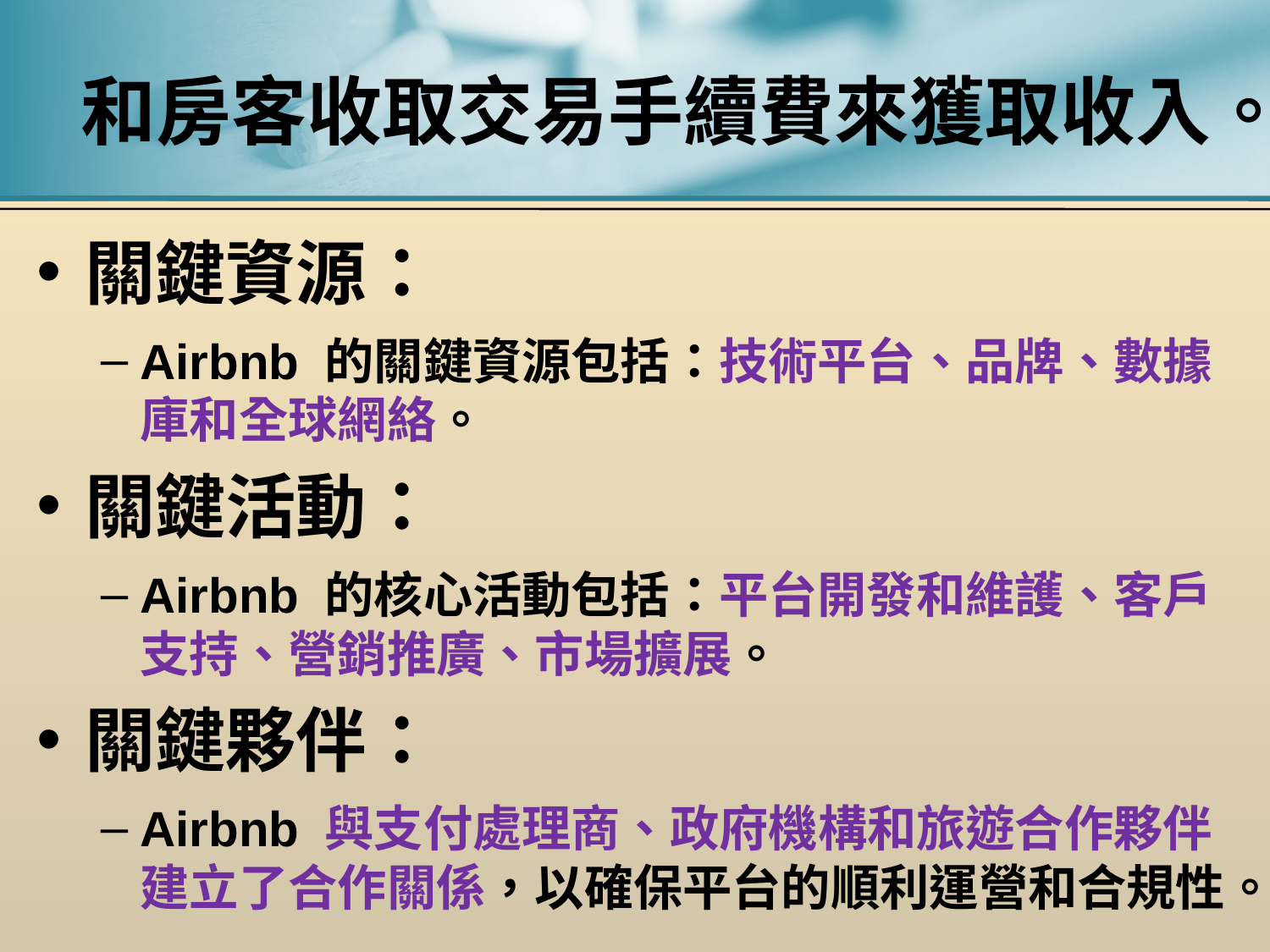

# 和房客收取交易手續費來獲取收入。
關鍵資源：
Airbnb 的關鍵資源包括：技術平台、品牌、數據庫和全球網絡。
關鍵活動：
Airbnb 的核心活動包括：平台開發和維護、客戶支持、營銷推廣、市場擴展。
關鍵夥伴：
Airbnb 與支付處理商、政府機構和旅遊合作夥伴建立了合作關係，以確保平台的順利運營和合規性。